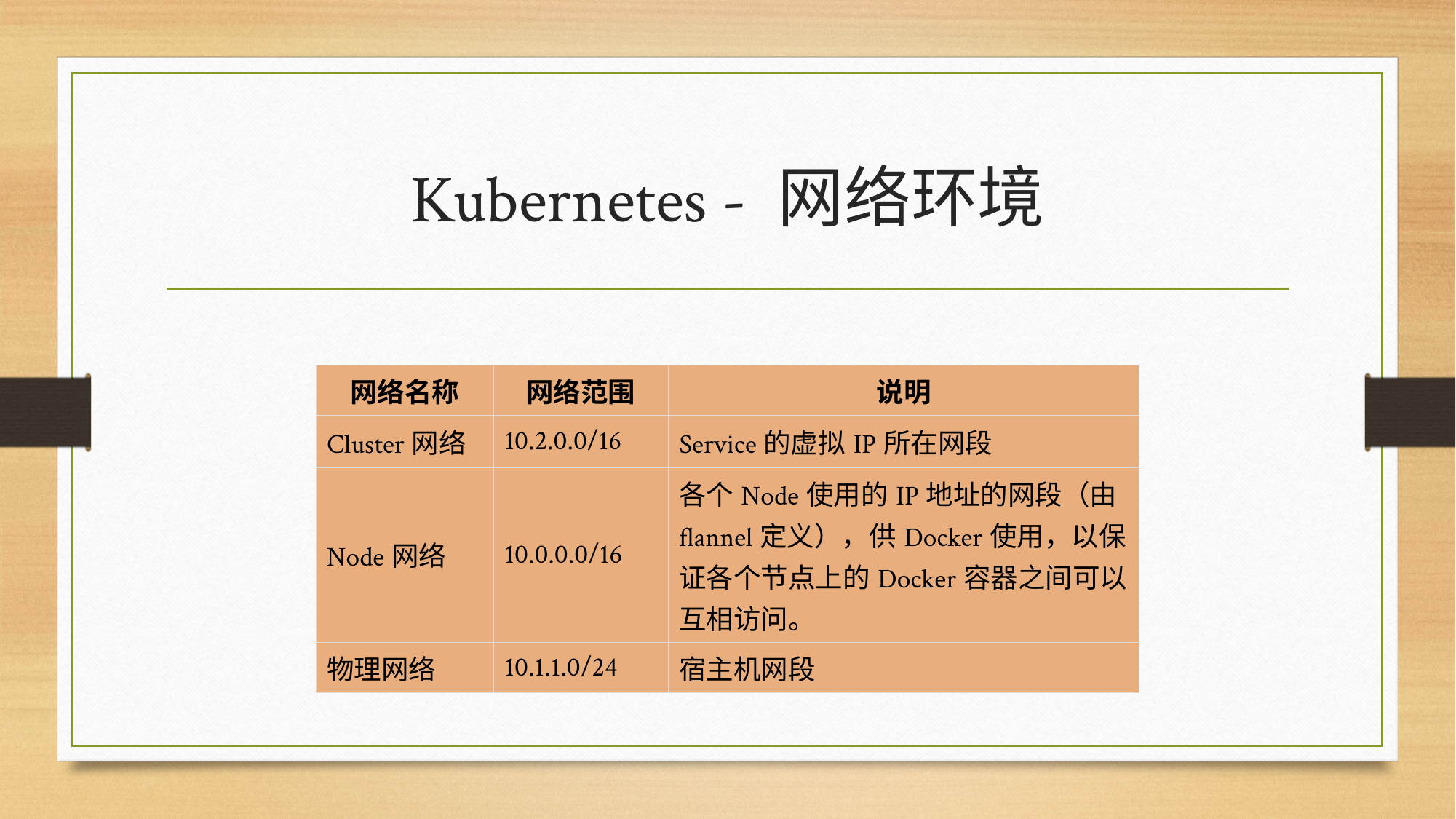

# Kubernetes - 网络环境
| 网络名称 | 网络范围 | 说明 |
| --- | --- | --- |
| Cluster网络 | 10.2.0.0/16 | Service的虚拟IP所在网段 |
| Node网络 | 10.0.0.0/16 | 各个Node使用的IP地址的网段（由flannel定义），供Docker使用，以保证各个节点上的Docker容器之间可以互相访问。 |
| 物理网络 | 10.1.1.0/24 | 宿主机网段 |